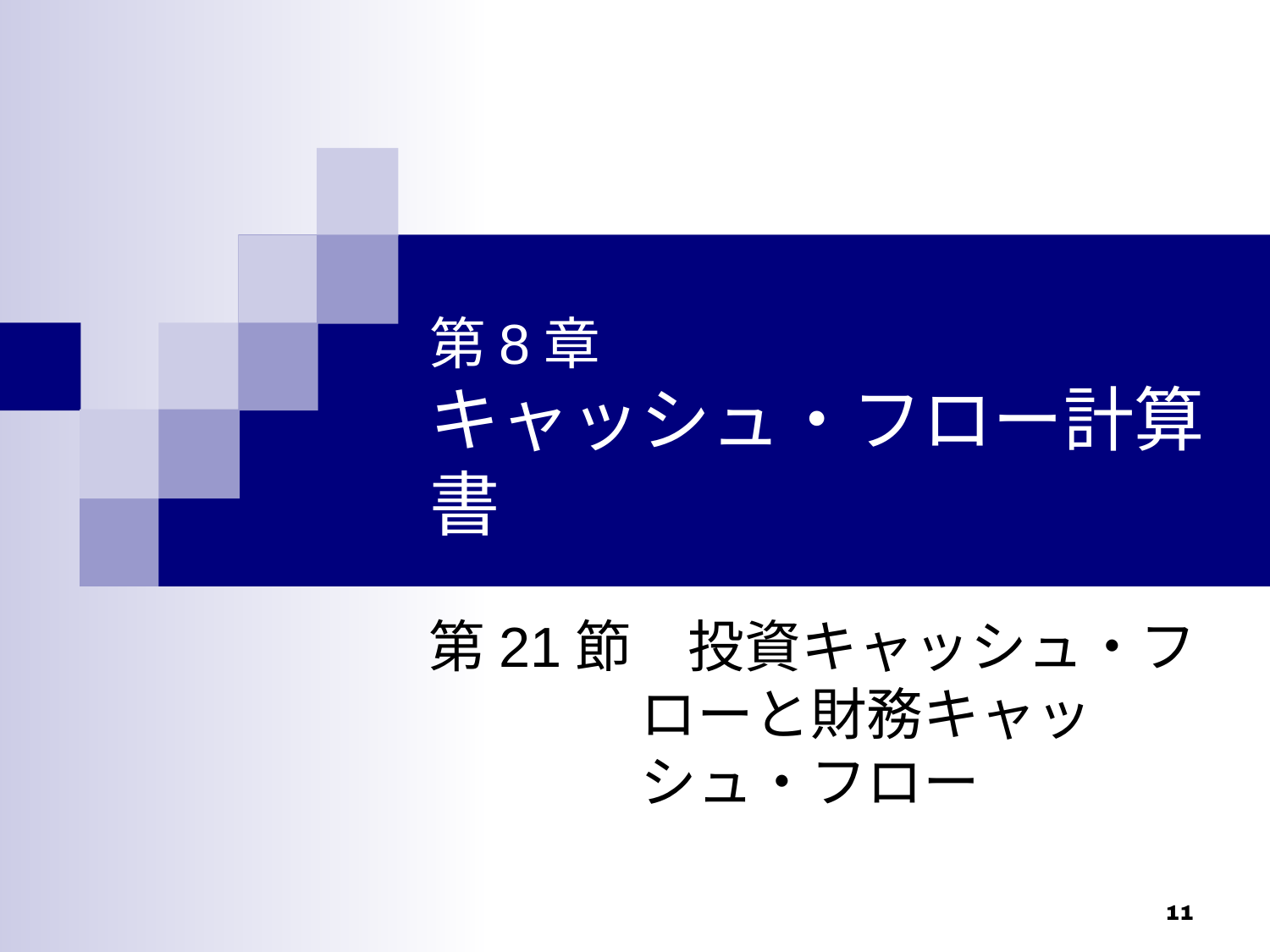

# 第8章　 キャッシュ・フロー計算書
第21節　投資キャッシュ・フローと財務キャッシュ・フロー
11